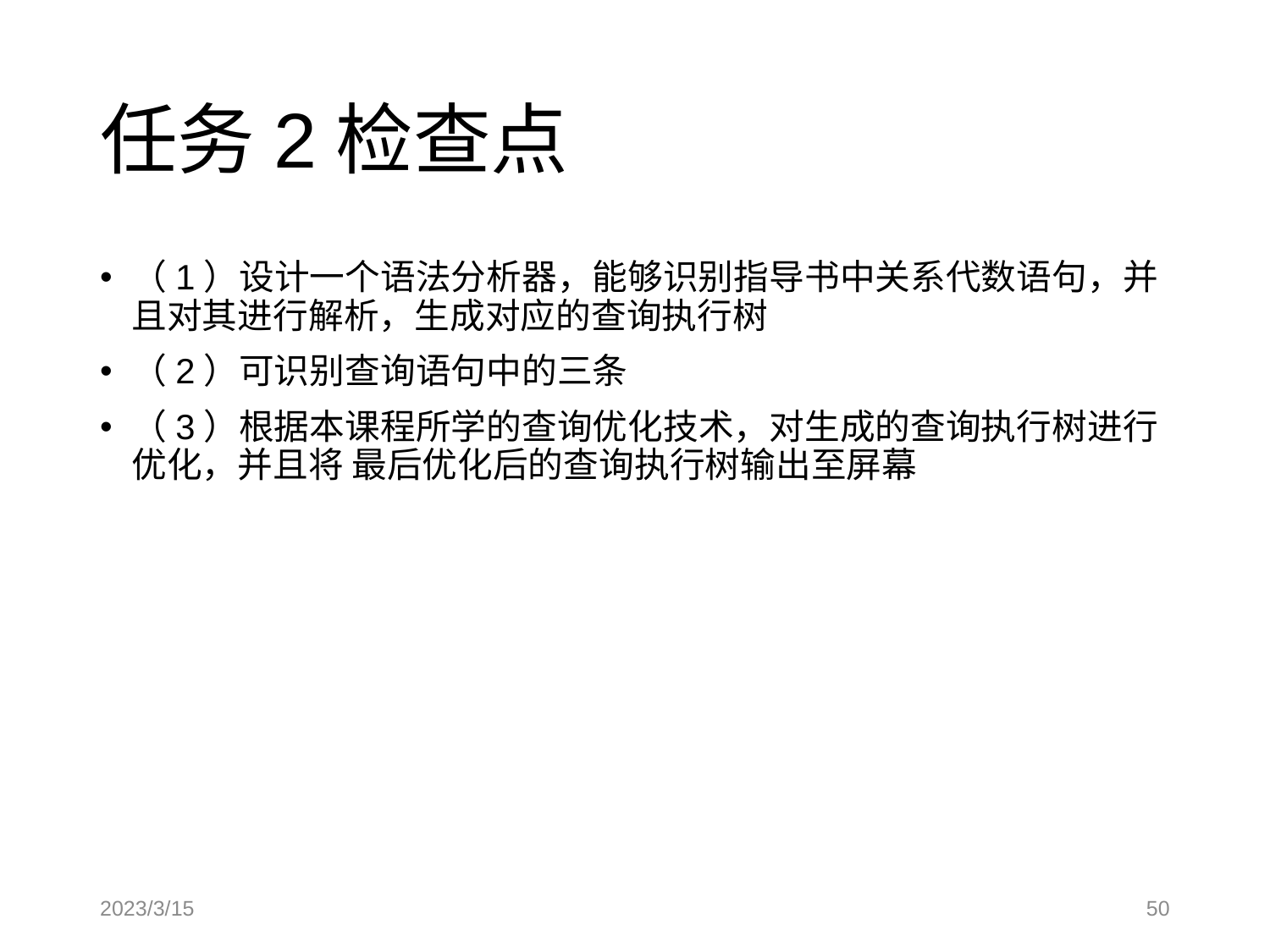

# 任务2检查点
（1）设计一个语法分析器，能够识别指导书中关系代数语句，并且对其进行解析，生成对应的查询执行树
（2）可识别查询语句中的三条
（3）根据本课程所学的查询优化技术，对生成的查询执行树进行优化，并且将 最后优化后的查询执行树输出至屏幕
2023/3/15
50